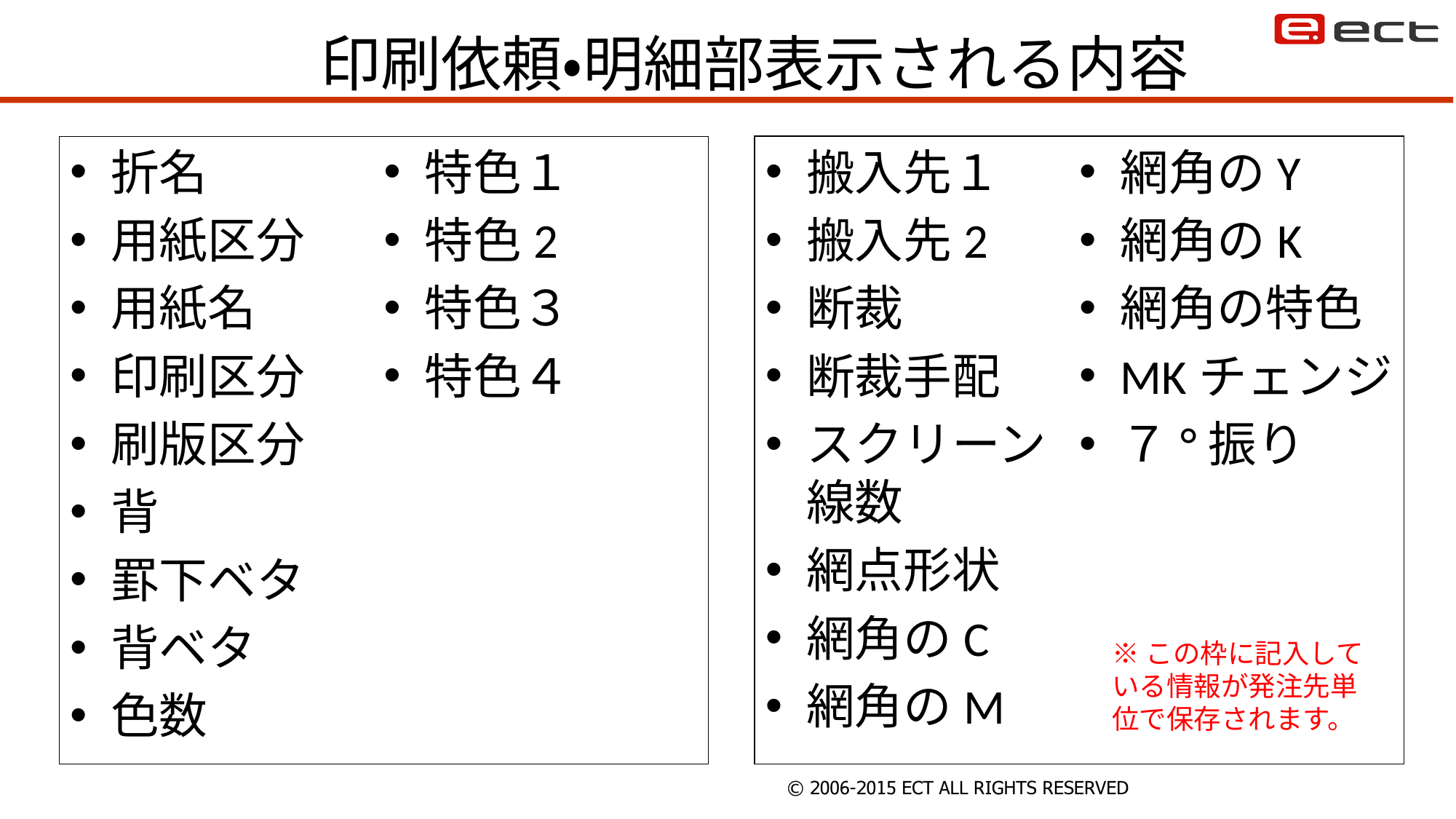

# 印刷依頼・明細部表示される内容
折名
用紙区分
用紙名
印刷区分
刷版区分
背
罫下ベタ
背ベタ
色数
特色１
特色2
特色３
特色４
搬入先１
搬入先2
断裁
断裁手配
スクリーン線数
網点形状
網角のC
網角のM
網角のY
網角のK
網角の特色
MKチェンジ
７°振り

※この枠に記入している情報が発注先単位で保存されます。